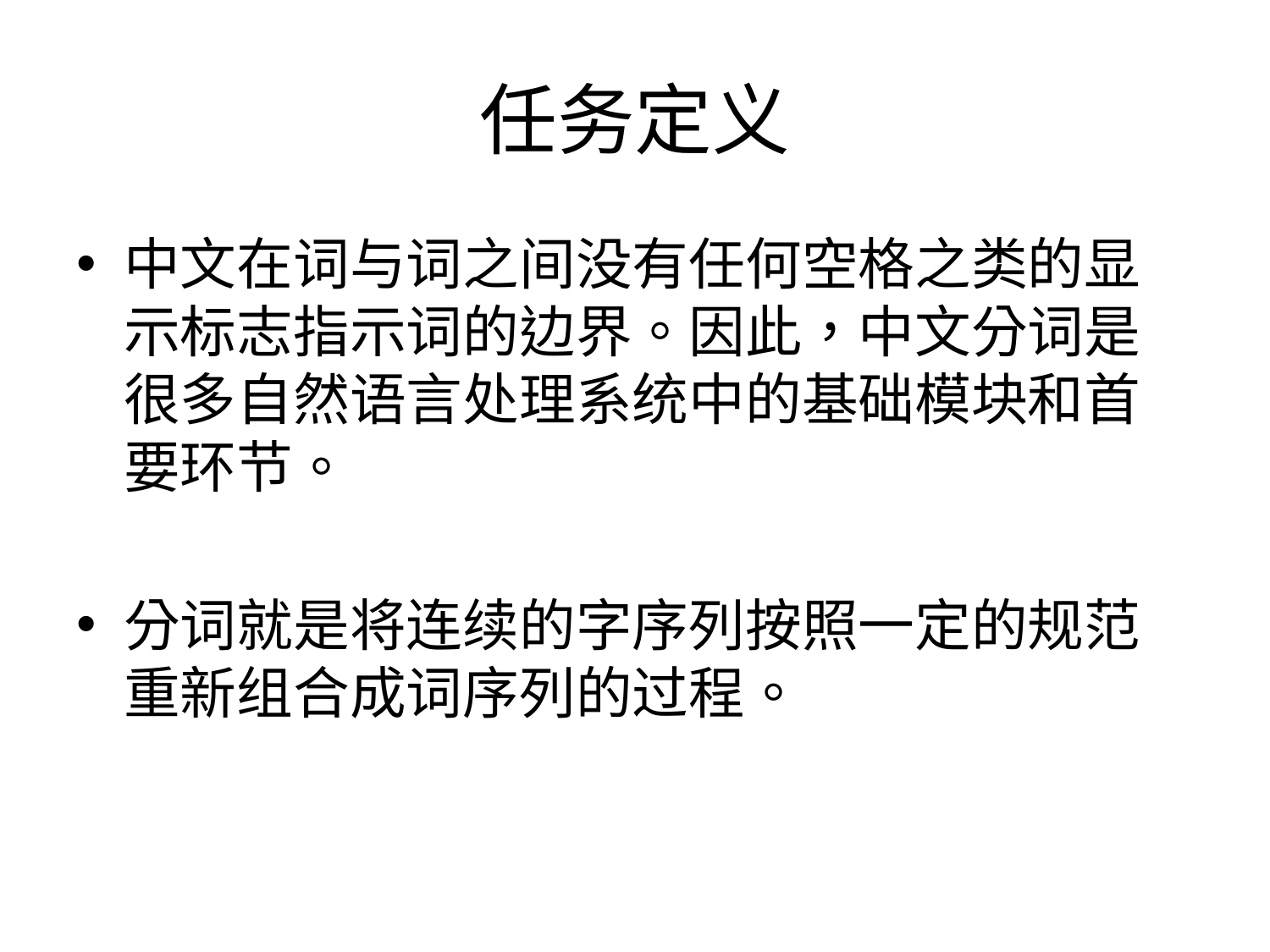

# 任务定义
中文在词与词之间没有任何空格之类的显示标志指示词的边界。因此，中文分词是很多自然语言处理系统中的基础模块和首要环节。

分词就是将连续的字序列按照一定的规范重新组合成词序列的过程。